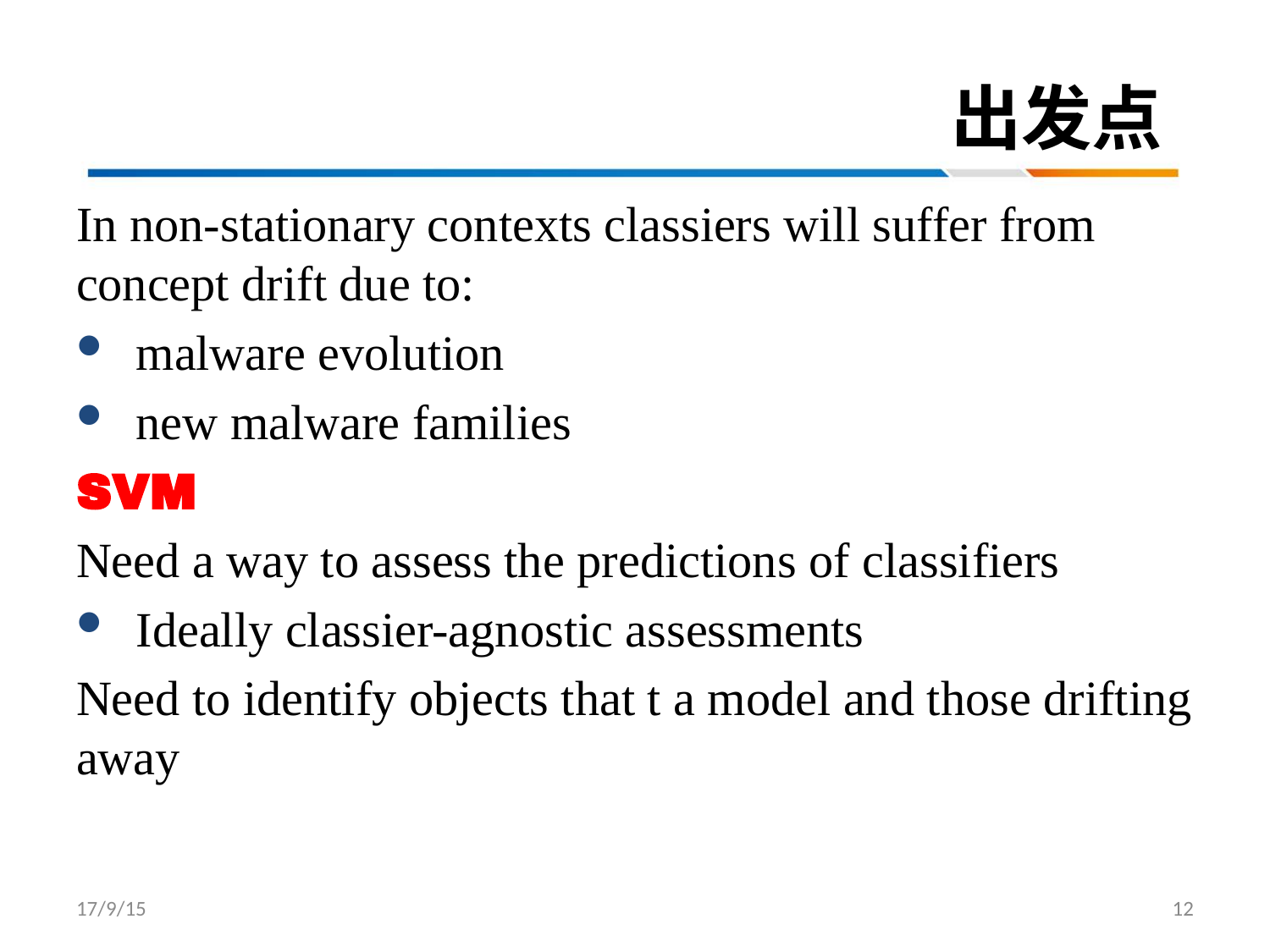

# 出发点
In non-stationary contexts classiers will suffer from concept drift due to:
 malware evolution
 new malware families
SVM
Need a way to assess the predictions of classifiers
 Ideally classier-agnostic assessments
Need to identify objects that t a model and those drifting away
17/9/15
12